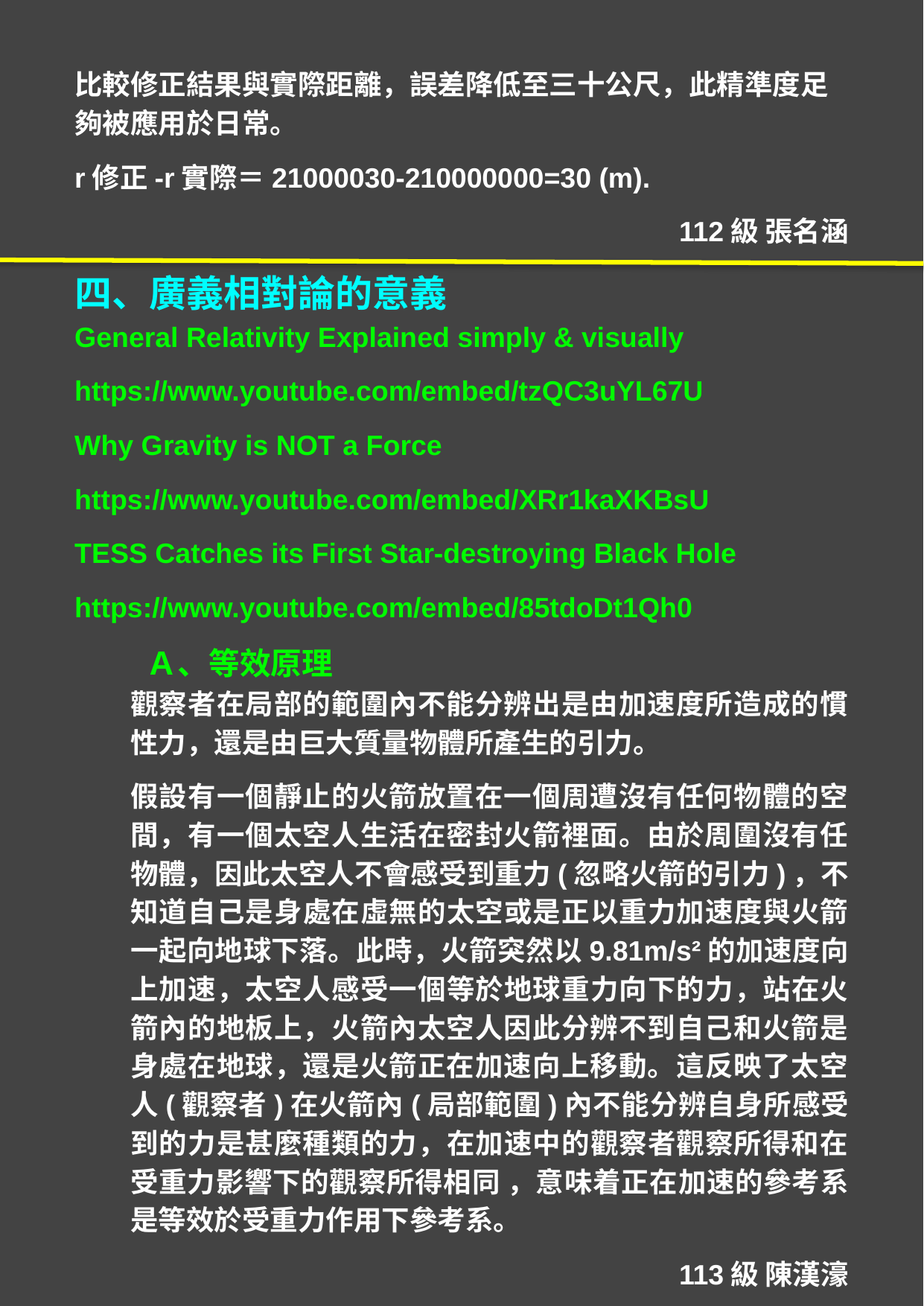

比較修正結果與實際距離，誤差降低至三十公尺，此精準度足夠被應用於日常。
r修正-r實際＝21000030-210000000=30 (m).
112級 張名涵
四、廣義相對論的意義
General Relativity Explained simply & visually
https://www.youtube.com/embed/tzQC3uYL67U
Why Gravity is NOT a Force
https://www.youtube.com/embed/XRr1kaXKBsU
TESS Catches its First Star-destroying Black Hole
https://www.youtube.com/embed/85tdoDt1Qh0
 Ａ、等效原理
觀察者在局部的範圍內不能分辨出是由加速度所造成的慣性力，還是由巨大質量物體所產生的引力。
假設有一個靜止的火箭放置在一個周遭沒有任何物體的空間，有一個太空人生活在密封火箭裡面。由於周圍沒有任物體，因此太空人不會感受到重力(忽略火箭的引力)，不知道自己是身處在虛無的太空或是正以重力加速度與火箭一起向地球下落。此時，火箭突然以9.81m/s²的加速度向上加速，太空人感受一個等於地球重力向下的力，站在火箭內的地板上，火箭內太空人因此分辨不到自己和火箭是身處在地球，還是火箭正在加速向上移動。這反映了太空人(觀察者)在火箭內(局部範圍)內不能分辨自身所感受到的力是甚麼種類的力，在加速中的觀察者觀察所得和在受重力影響下的觀察所得相同 ，意味着正在加速的參考系是等效於受重力作用下參考系。
113級 陳漢濠